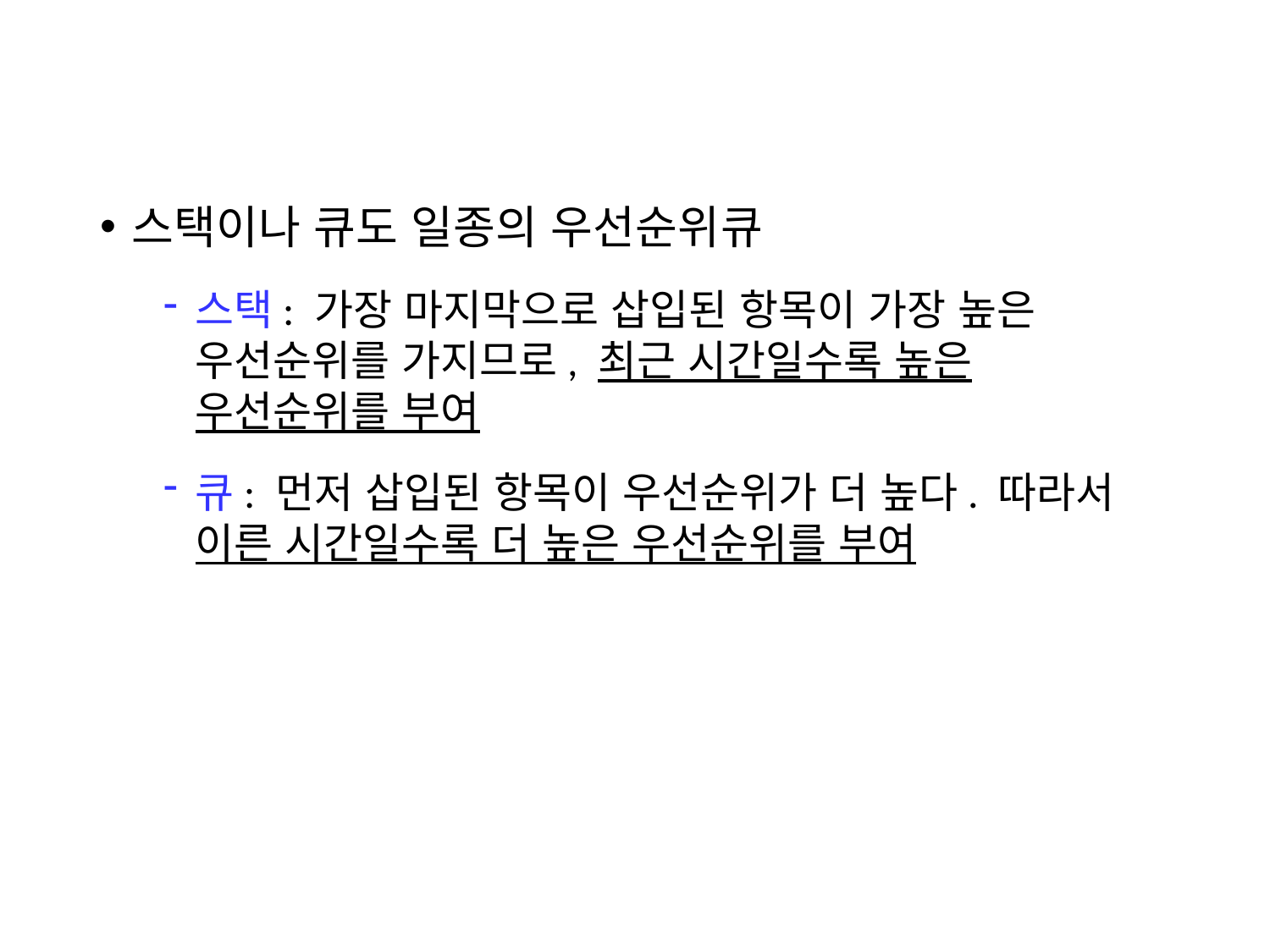

스택이나 큐도 일종의 우선순위큐
스택: 가장 마지막으로 삽입된 항목이 가장 높은 우선순위를 가지므로, 최근 시간일수록 높은 우선순위를 부여
큐: 먼저 삽입된 항목이 우선순위가 더 높다. 따라서 이른 시간일수록 더 높은 우선순위를 부여